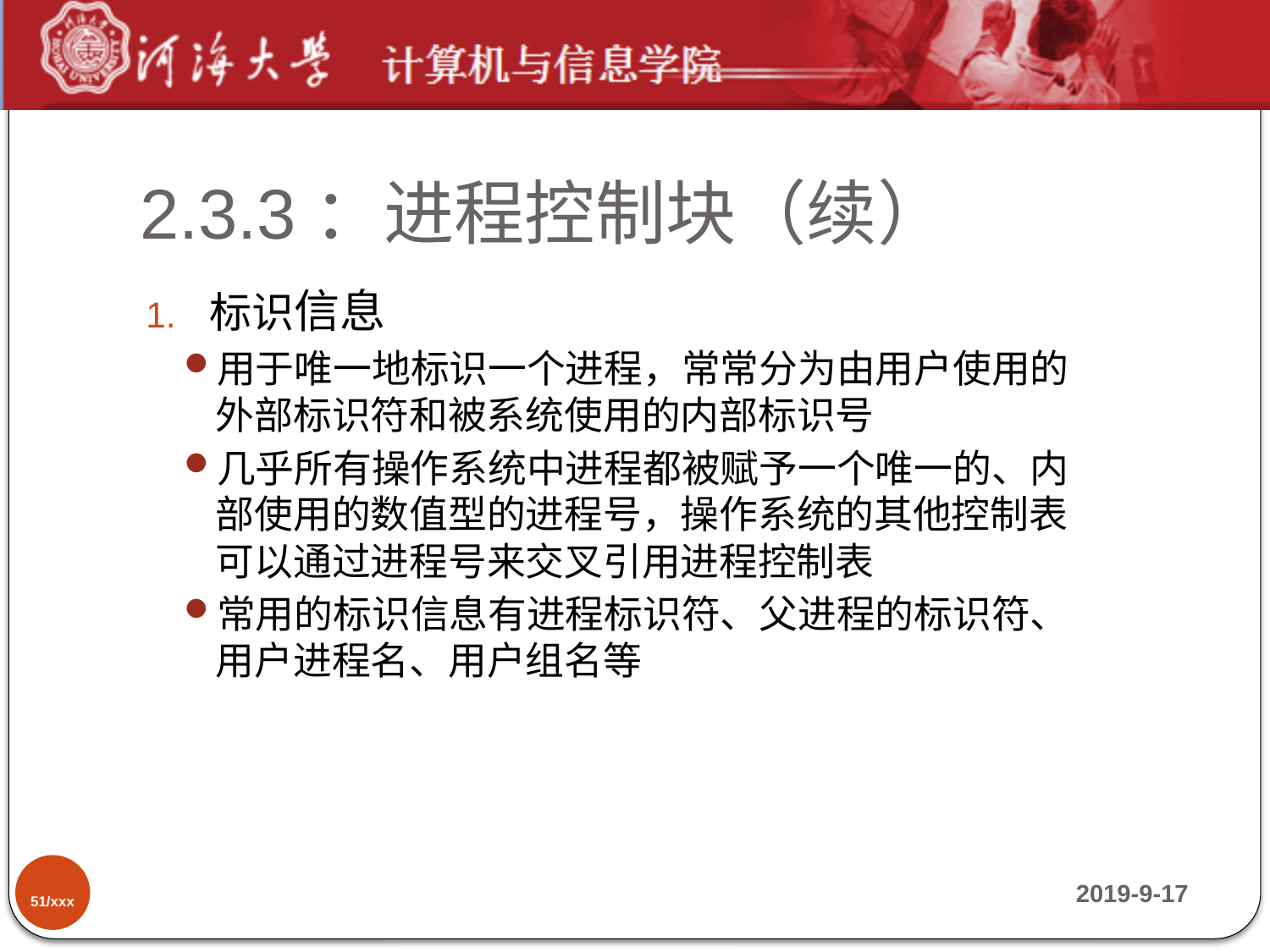

# 2.3.3：进程控制块（续）
标识信息
用于唯一地标识一个进程，常常分为由用户使用的外部标识符和被系统使用的内部标识号
几乎所有操作系统中进程都被赋予一个唯一的、内部使用的数值型的进程号，操作系统的其他控制表可以通过进程号来交叉引用进程控制表
常用的标识信息有进程标识符、父进程的标识符、用户进程名、用户组名等

51/xxx
2019-9-17